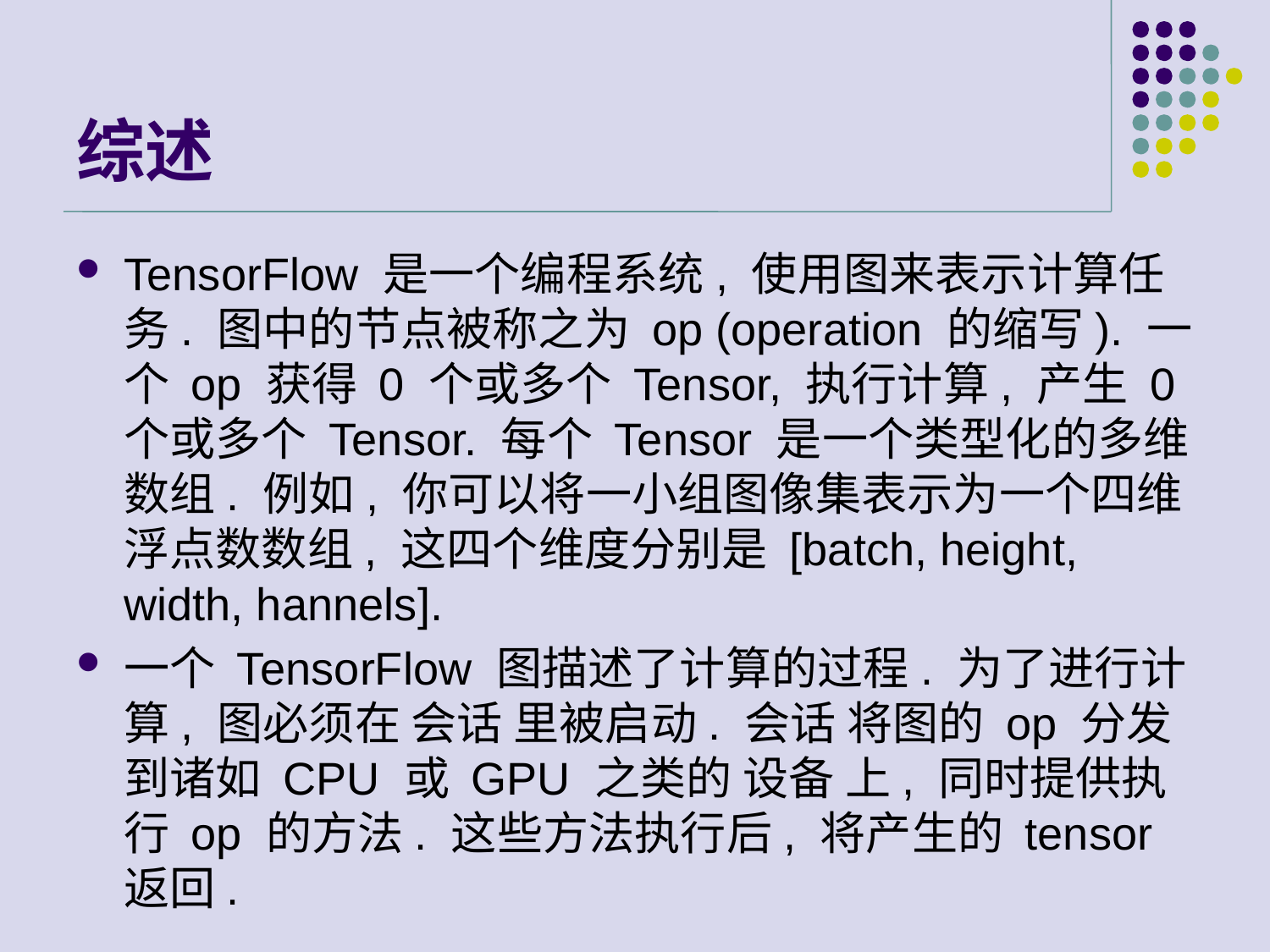

# 综述
TensorFlow 是一个编程系统, 使用图来表示计算任务. 图中的节点被称之为 op (operation 的缩写). 一个 op 获得 0 个或多个 Tensor, 执行计算, 产生 0 个或多个 Tensor. 每个 Tensor 是一个类型化的多维数组. 例如, 你可以将一小组图像集表示为一个四维浮点数数组, 这四个维度分别是 [batch, height, width, hannels].
一个 TensorFlow 图描述了计算的过程. 为了进行计算, 图必须在 会话 里被启动. 会话 将图的 op 分发到诸如 CPU 或 GPU 之类的 设备 上, 同时提供执行 op 的方法. 这些方法执行后, 将产生的 tensor 返回.